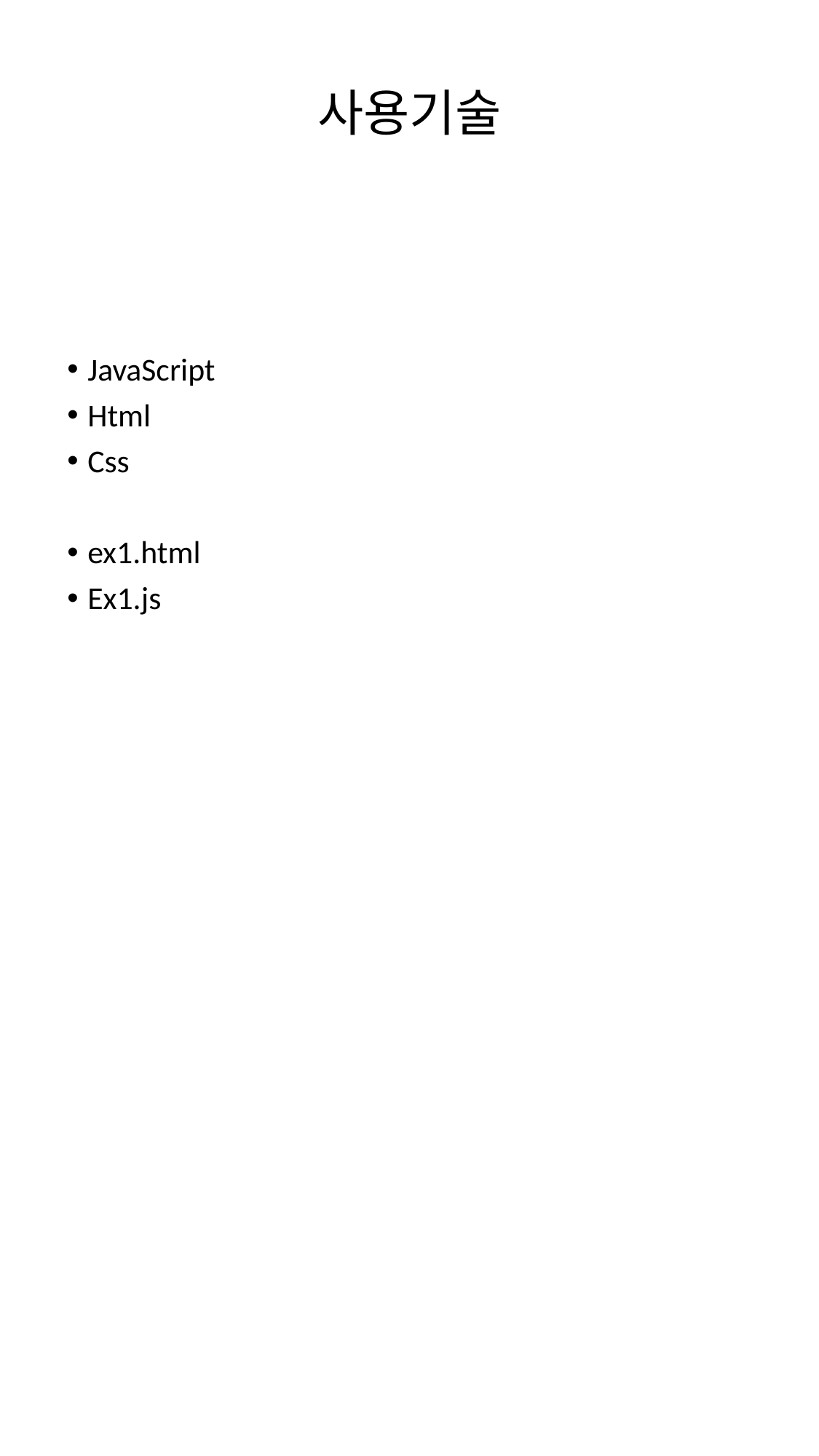

# 사용기술
JavaScript
Html
Css

ex1.html
Ex1.js